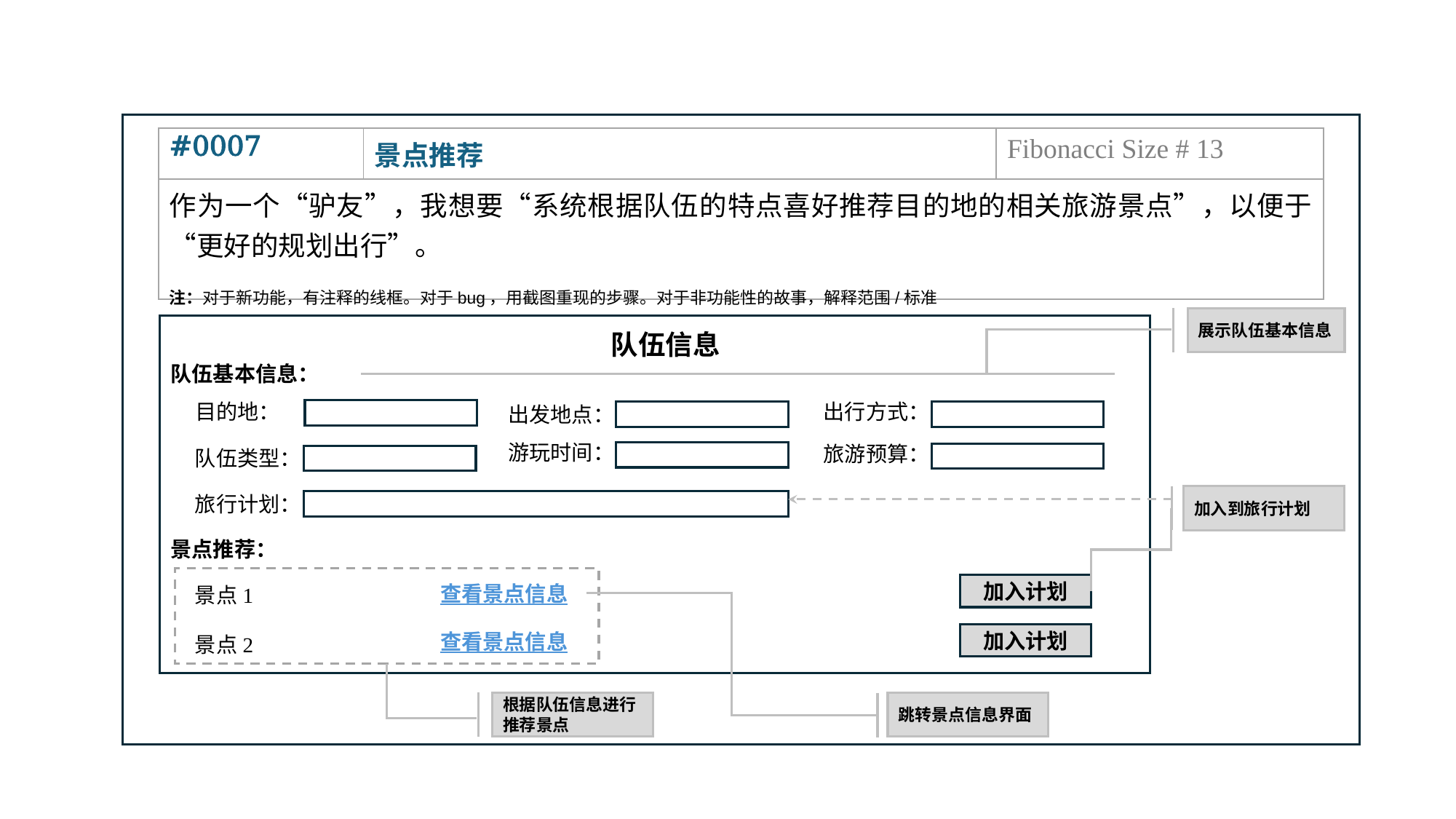

| #0007 | 景点推荐 | Fibonacci Size # 13 |
| --- | --- | --- |
| 作为一个“驴友”，我想要“系统根据队伍的特点喜好推荐目的地的相关旅游景点”，以便于“更好的规划出行”。 |  |  |
注：对于新功能，有注释的线框。对于bug，用截图重现的步骤。对于非功能性的故事，解释范围/标准
展示队伍基本信息

队伍信息
队伍基本信息：
目的地：
出行方式：
出发地点：

游玩时间：
旅游预算：
队伍类型：

旅行计划：
加入到旅行计划

景点推荐：

查看景点信息
加入计划
景点1
查看景点信息
加入计划
景点2
根据队伍信息进行推荐景点
跳转景点信息界面